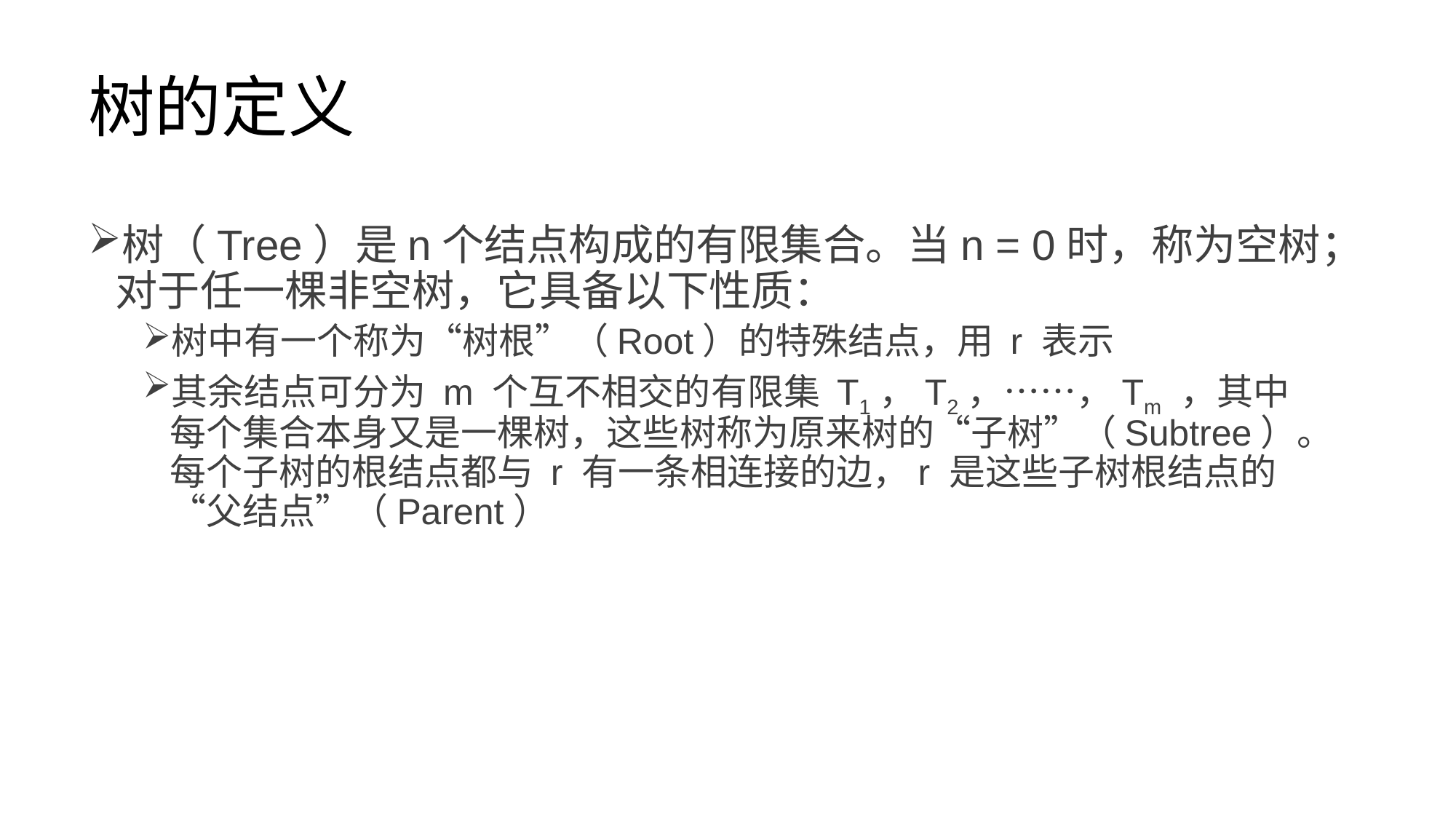

# 树的定义
树（Tree）是n个结点构成的有限集合。当n = 0时，称为空树；对于任一棵非空树，它具备以下性质：
树中有一个称为“树根”（Root）的特殊结点，用 r 表示
其余结点可分为 m 个互不相交的有限集 T1，T2，……，Tm ，其中每个集合本身又是一棵树，这些树称为原来树的“子树”（Subtree）。每个子树的根结点都与 r 有一条相连接的边，r 是这些子树根结点的“父结点”（Parent）